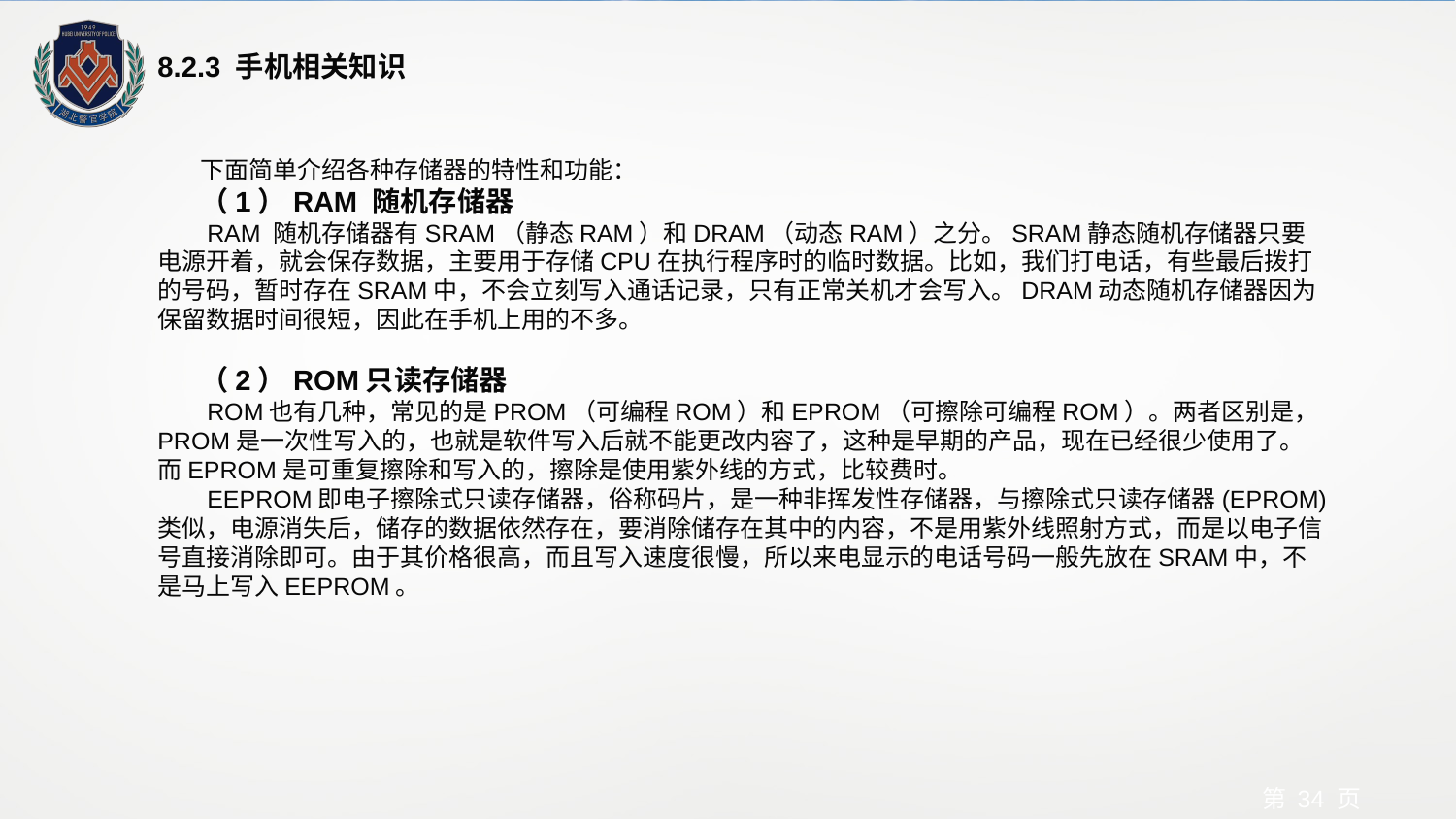

8.2.3 手机相关知识
下面简单介绍各种存储器的特性和功能：
（1）RAM 随机存储器
 RAM 随机存储器有SRAM（静态RAM）和DRAM（动态RAM）之分。SRAM静态随机存储器只要电源开着，就会保存数据，主要用于存储CPU在执行程序时的临时数据。比如，我们打电话，有些最后拨打的号码，暂时存在SRAM中，不会立刻写入通话记录，只有正常关机才会写入。DRAM动态随机存储器因为保留数据时间很短，因此在手机上用的不多。

（2）ROM只读存储器
 ROM也有几种，常见的是PROM（可编程ROM）和EPROM（可擦除可编程ROM）。两者区别是，PROM是一次性写入的，也就是软件写入后就不能更改内容了，这种是早期的产品，现在已经很少使用了。而EPROM是可重复擦除和写入的，擦除是使用紫外线的方式，比较费时。
 EEPROM即电子擦除式只读存储器，俗称码片，是一种非挥发性存储器，与擦除式只读存储器(EPROM)类似，电源消失后，储存的数据依然存在，要消除储存在其中的内容，不是用紫外线照射方式，而是以电子信号直接消除即可。由于其价格很高，而且写入速度很慢，所以来电显示的电话号码一般先放在SRAM中，不是马上写入EEPROM。